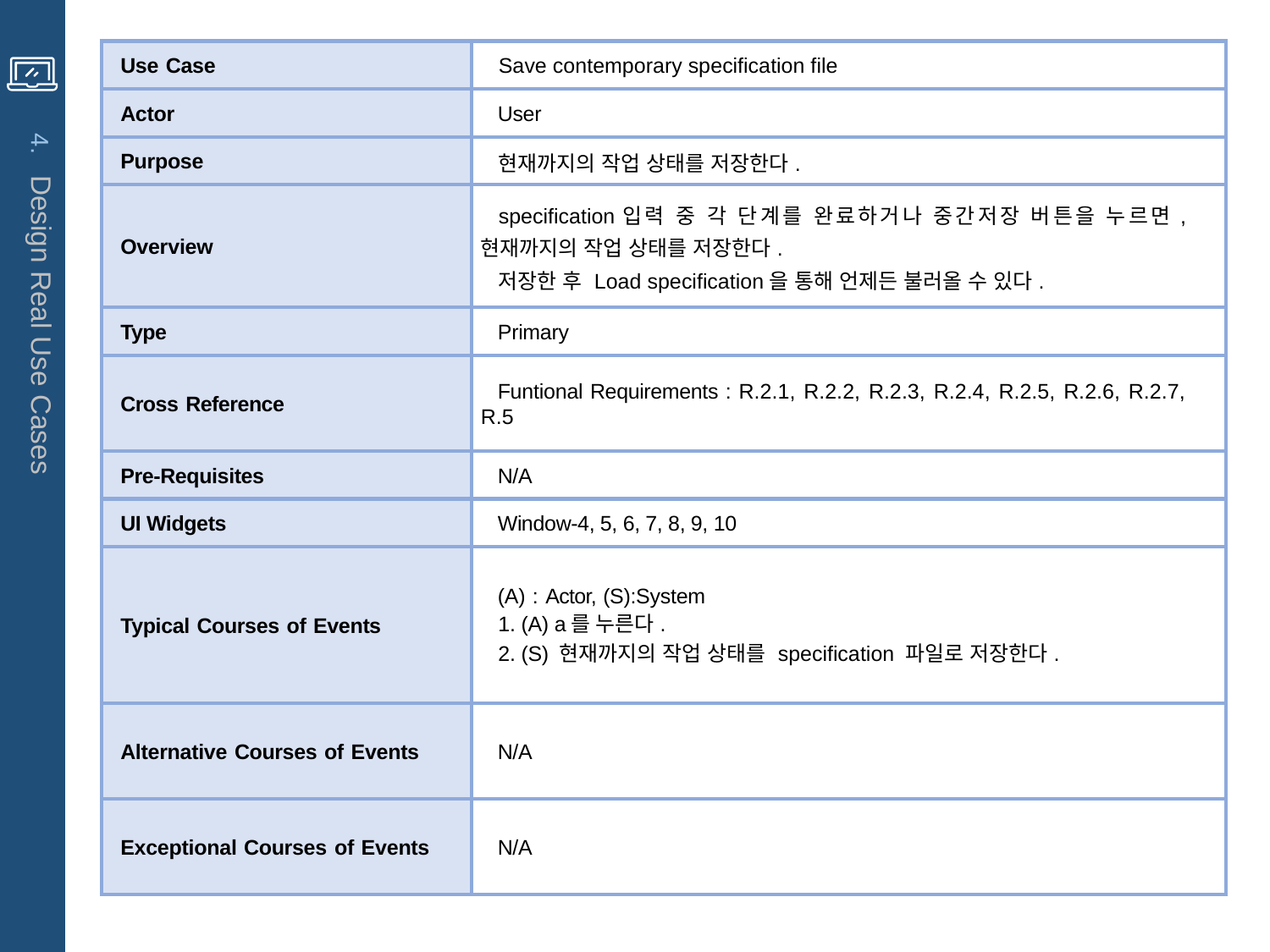

| Use Case | Save contemporary specification file |
| --- | --- |
| Actor | User |
| Purpose | 현재까지의 작업 상태를 저장한다. |
| Overview | specification입력 중 각 단계를 완료하거나 중간저장 버튼을 누르면, 현재까지의 작업 상태를 저장한다. 저장한 후 Load specification을 통해 언제든 불러올 수 있다. |
| Type | Primary |
| Cross Reference | Funtional Requirements : R.2.1, R.2.2, R.2.3, R.2.4, R.2.5, R.2.6, R.2.7, R.5 |
| Pre-Requisites | N/A |
| UI Widgets | Window-4, 5, 6, 7, 8, 9, 10 |
| Typical Courses of Events | (A) : Actor, (S):System 1. (A) a를 누른다. 2. (S) 현재까지의 작업 상태를 specification 파일로 저장한다. |
| Alternative Courses of Events | N/A |
| Exceptional Courses of Events | N/A |

4.   Design Real Use Cases